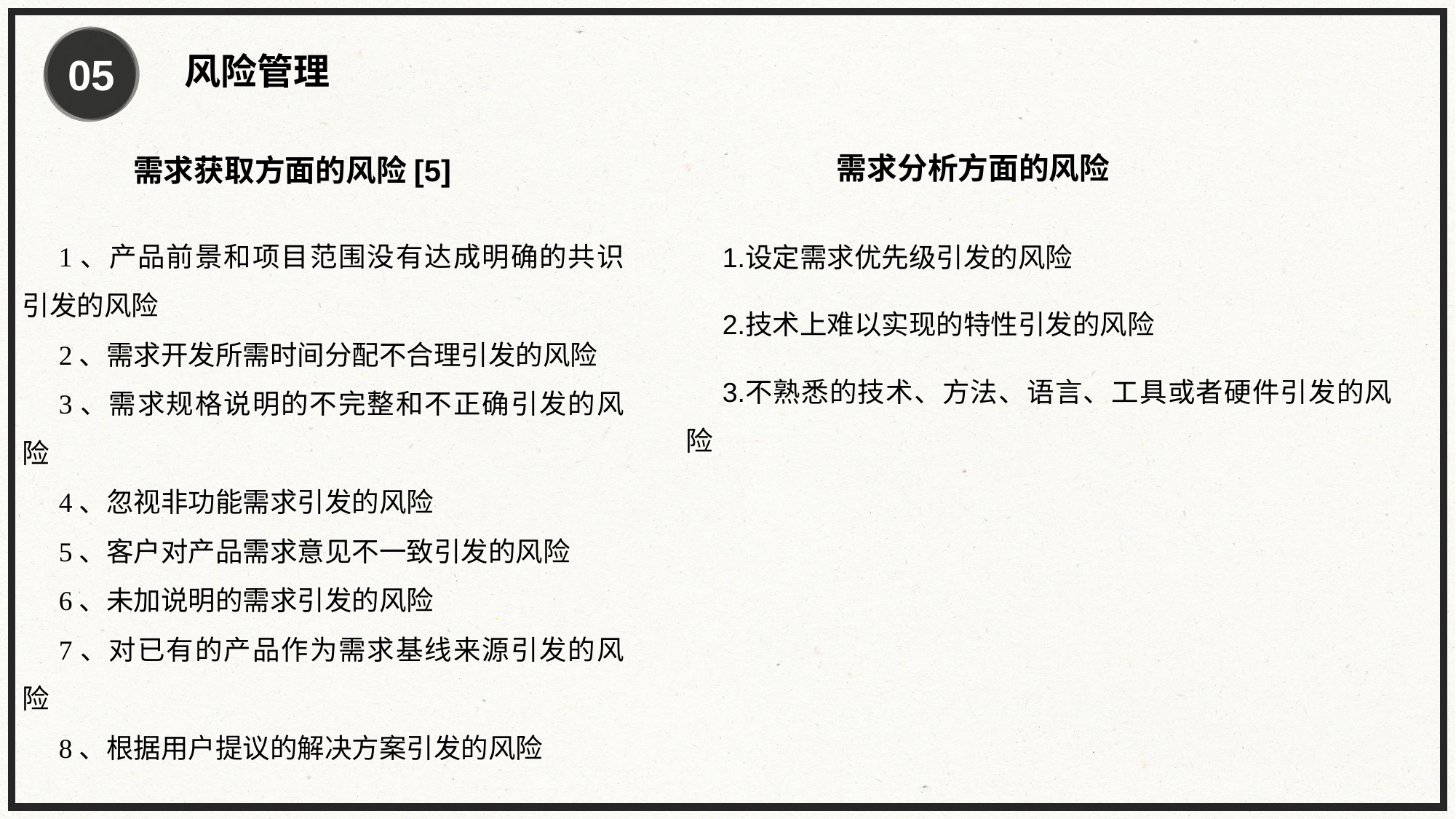

05
风险管理
需求分析方面的风险
需求获取方面的风险[5]
1、产品前景和项目范围没有达成明确的共识引发的风险
2、需求开发所需时间分配不合理引发的风险
3、需求规格说明的不完整和不正确引发的风险
4、忽视非功能需求引发的风险
5、客户对产品需求意见不一致引发的风险
6、未加说明的需求引发的风险
7、对已有的产品作为需求基线来源引发的风险
8、根据用户提议的解决方案引发的风险

设定需求优先级引发的风险
技术上难以实现的特性引发的风险
不熟悉的技术、方法、语言、工具或者硬件引发的风险